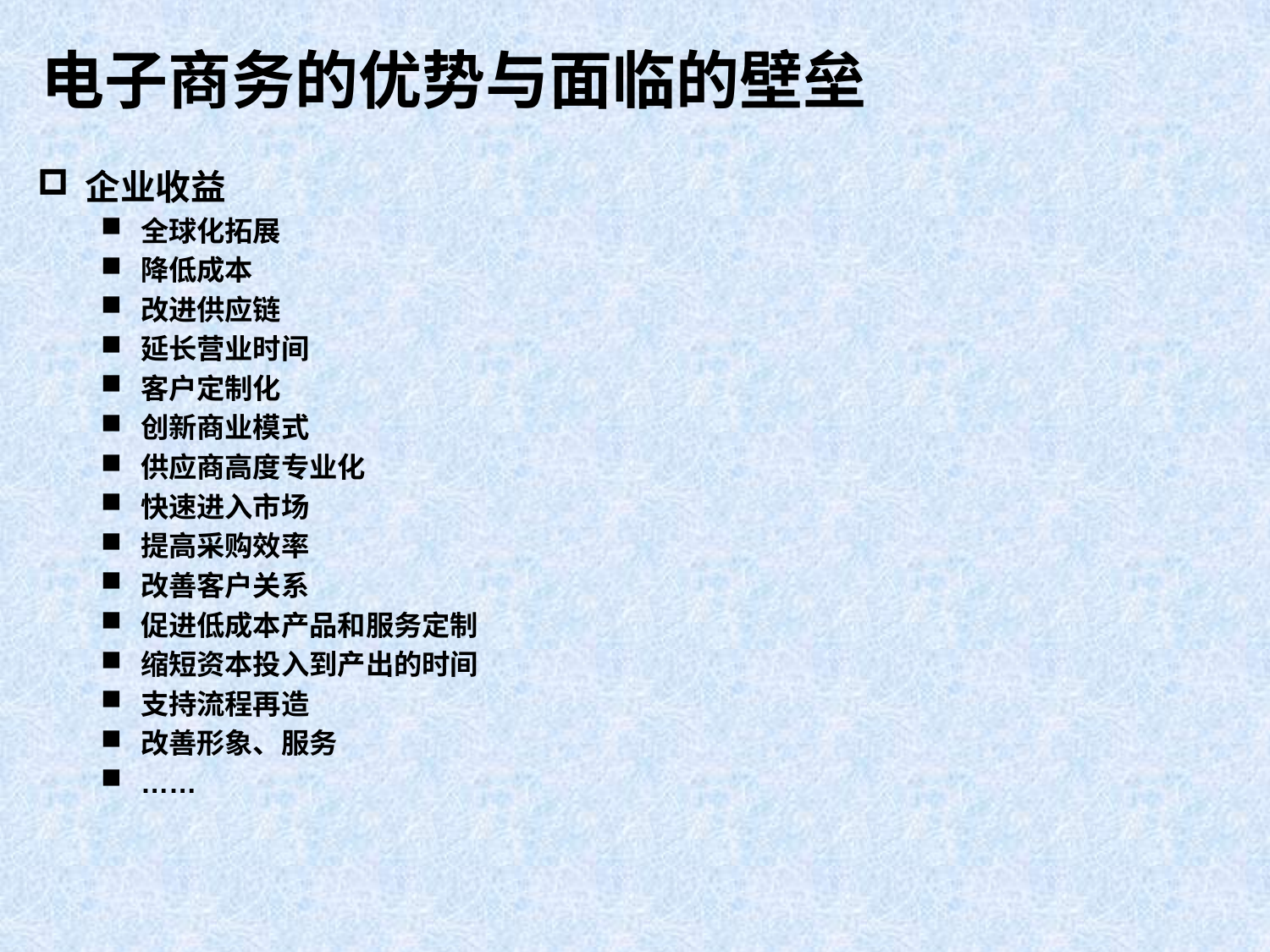

# 电子商务的优势与面临的壁垒
企业收益
全球化拓展
降低成本
改进供应链
延长营业时间
客户定制化
创新商业模式
供应商高度专业化
快速进入市场
提高采购效率
改善客户关系
促进低成本产品和服务定制
缩短资本投入到产出的时间
支持流程再造
改善形象、服务
……